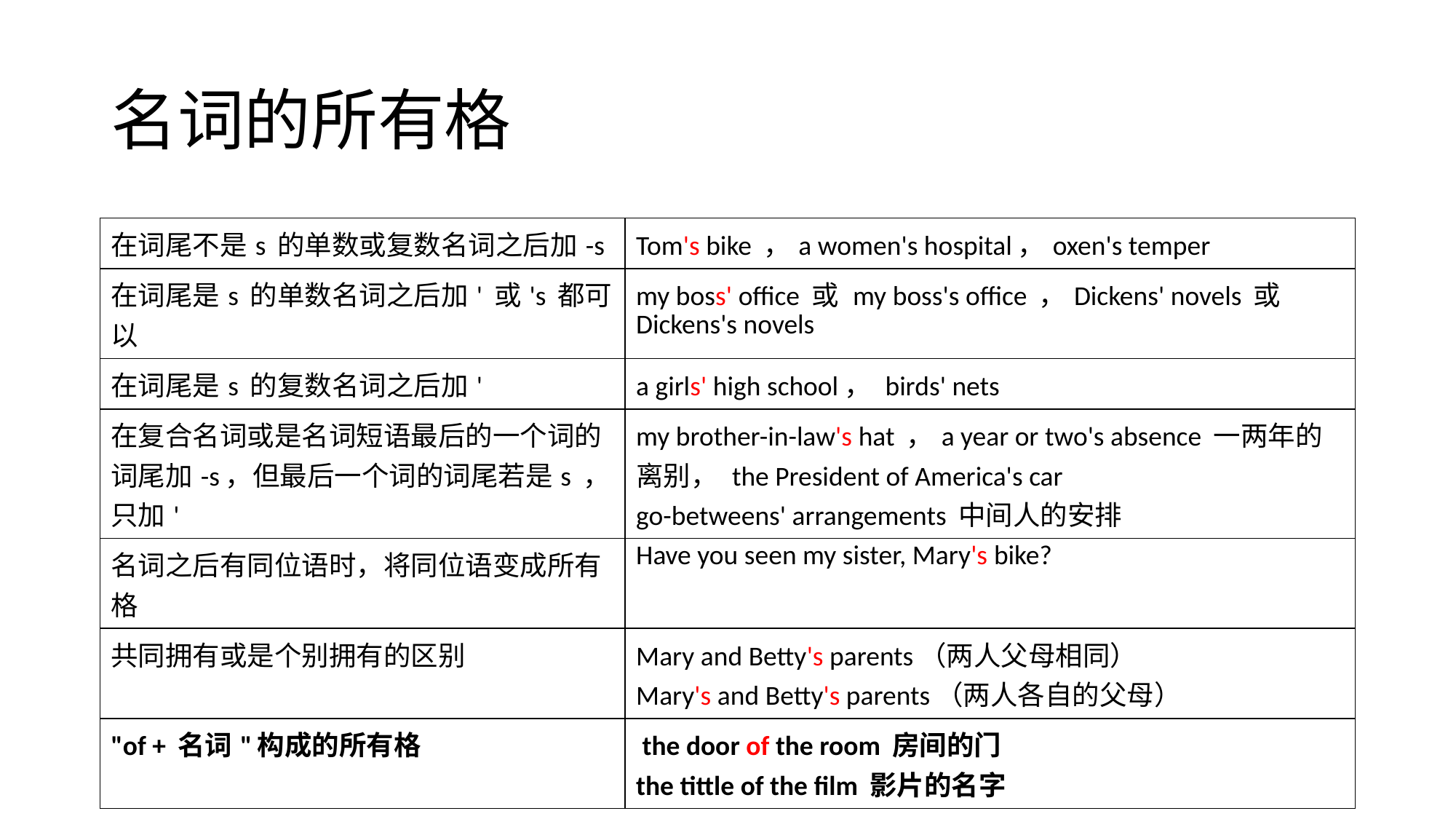

# 名词的所有格
| 在词尾不是s 的单数或复数名词之后加-s | Tom's bike ，a women's hospital，oxen's temper |
| --- | --- |
| 在词尾是s 的单数名词之后加' 或's 都可以 | my boss' office 或 my boss's office ，Dickens' novels 或 Dickens's novels |
| 在词尾是s 的复数名词之后加' | a girls' high school， birds' nets |
| 在复合名词或是名词短语最后的一个词的词尾加-s，但最后一个词的词尾若是s ，只加' | my brother-in-law's hat ，a year or two's absence 一两年的离别， the President of America's car go-betweens' arrangements 中间人的安排 |
| 名词之后有同位语时，将同位语变成所有格 | Have you seen my sister, Mary's bike? |
| 共同拥有或是个别拥有的区别 | Mary and Betty's parents（两人父母相同） Mary's and Betty's parents（两人各自的父母） |
| "of + 名词"构成的所有格 | the door of the room 房间的门 the tittle of the film 影片的名字 |